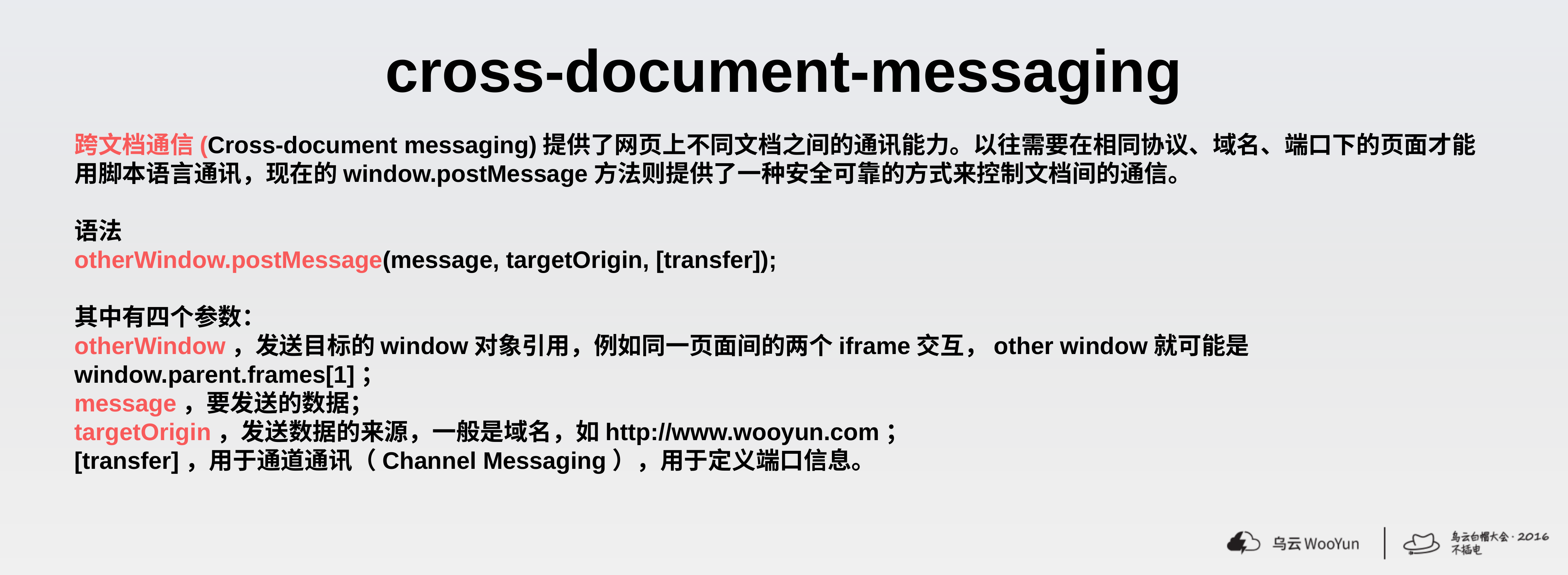

cross-document-messaging
跨文档通信(Cross-document messaging)提供了网页上不同文档之间的通讯能力。以往需要在相同协议、域名、端口下的页面才能用脚本语言通讯，现在的window.postMessage方法则提供了一种安全可靠的方式来控制文档间的通信。

语法
otherWindow.postMessage(message, targetOrigin, [transfer]);

其中有四个参数：
otherWindow，发送目标的window对象引用，例如同一页面间的两个iframe交互，other window就可能是window.parent.frames[1]；
message，要发送的数据；
targetOrigin，发送数据的来源，一般是域名，如http://www.wooyun.com；
[transfer]，用于通道通讯（Channel Messaging），用于定义端口信息。